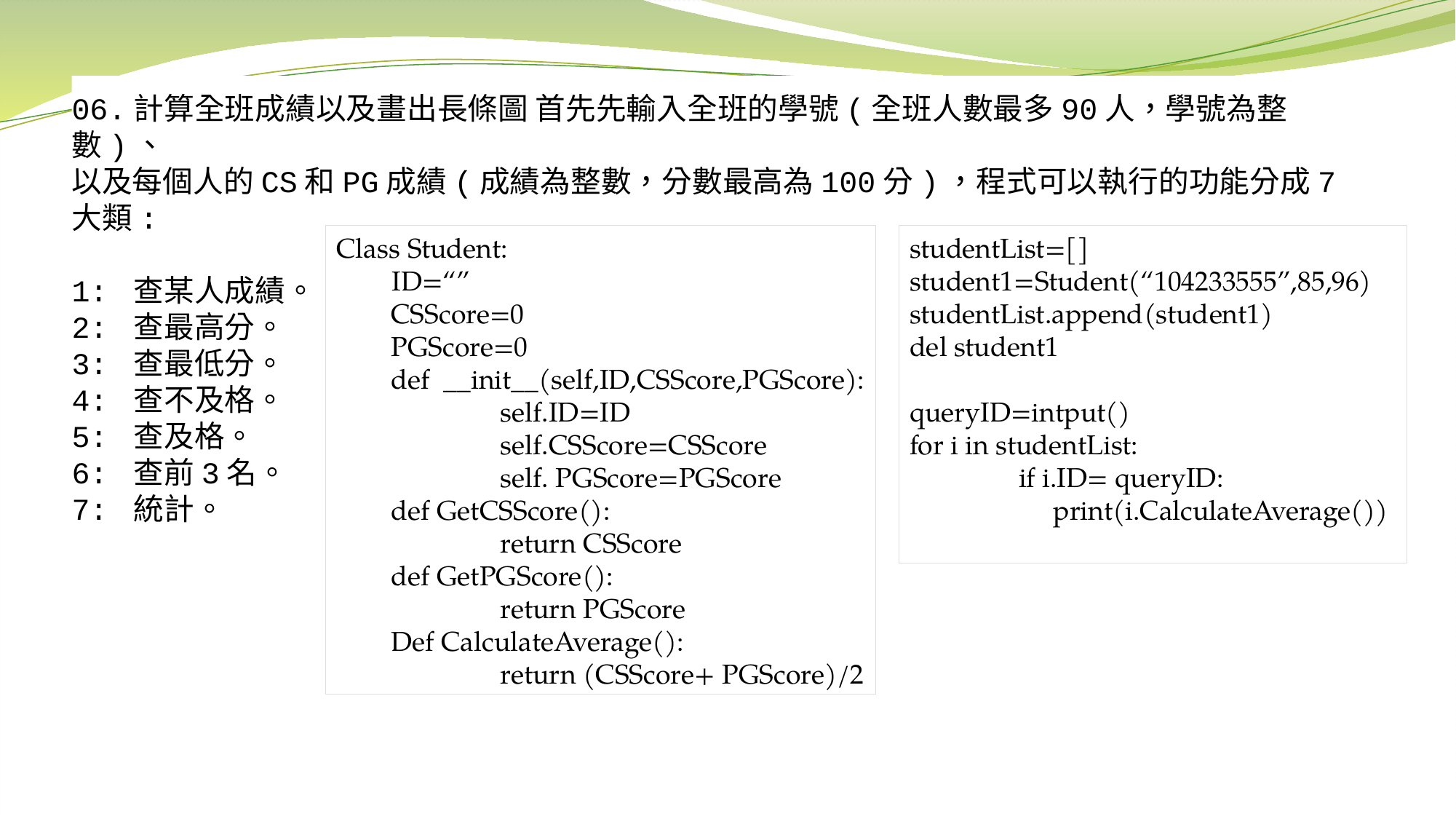

06.計算全班成績以及畫出長條圖 首先先輸入全班的學號(全班人數最多90人，學號為整數)、
以及每個人的CS和PG成績(成績為整數，分數最高為100分)，程式可以執行的功能分成7大類:

1: 查某人成績。
2: 查最高分。
3: 查最低分。
4: 查不及格。
5: 查及格。
6: 查前3名。
7: 統計。
Class Student:
        ID=“”
CSScore=0
PGScore=0
def  __init__(self,ID,CSScore,PGScore):
	self.ID=ID
	self.CSScore=CSScore
	self. PGScore=PGScore
def GetCSScore():
	return CSScore
def GetPGScore():
	return PGScore
Def CalculateAverage():
	return (CSScore+ PGScore)/2
studentList=[]
student1=Student(“104233555”,85,96)
studentList.append(student1)
del student1

queryID=intput()
for i in studentList:
	if i.ID= queryID:
	     print(i.CalculateAverage())